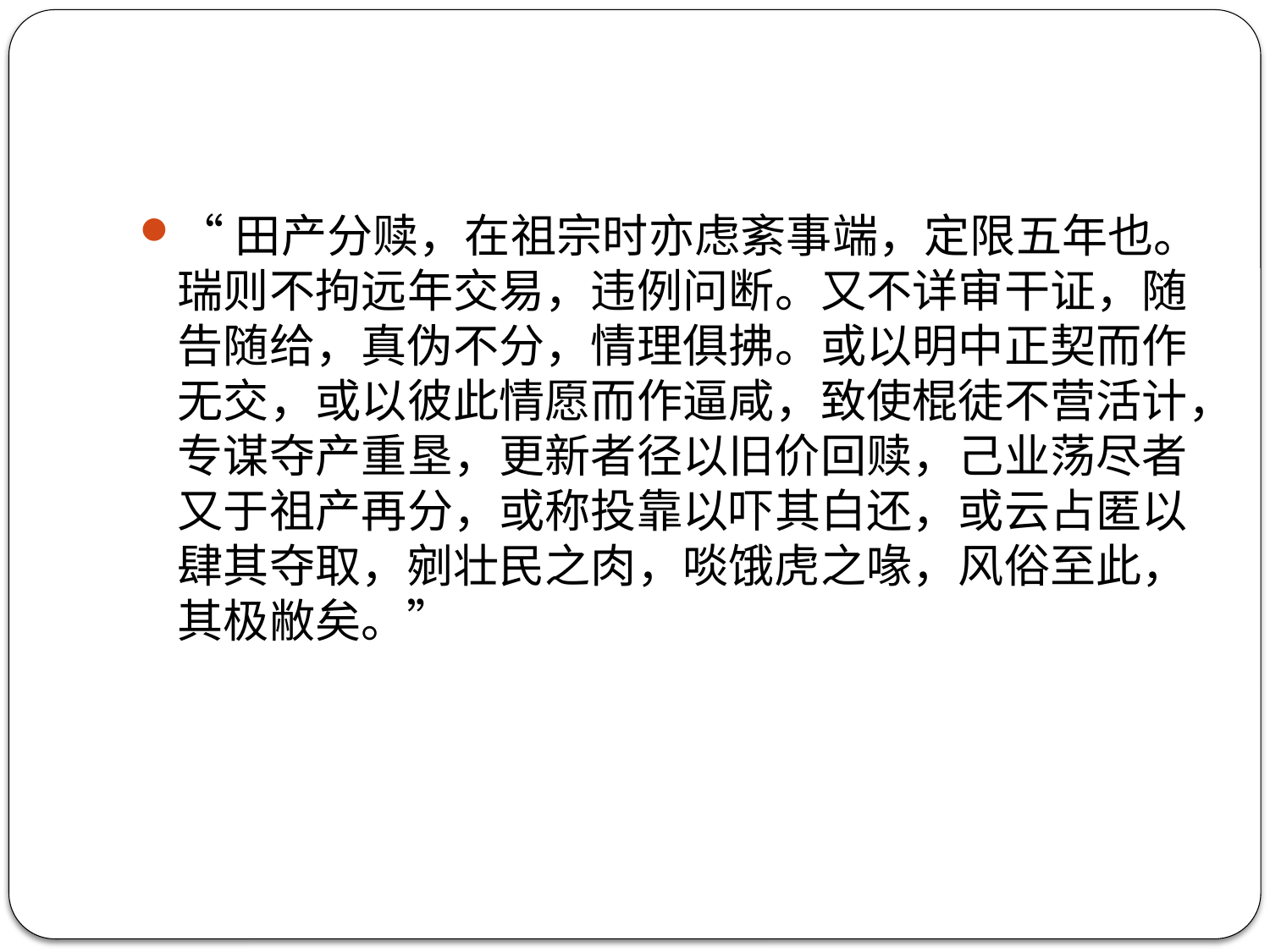

#
“田产分赎，在祖宗时亦虑紊事端，定限五年也。瑞则不拘远年交易，违例问断。又不详审干证，随告随给，真伪不分，情理俱拂。或以明中正契而作无交，或以彼此情愿而作逼咸，致使棍徒不营活计，专谋夺产重垦，更新者径以旧价回赎，己业荡尽者又于祖产再分，或称投靠以吓其白还，或云占匿以肆其夺取，剜壮民之肉，啖饿虎之喙，风俗至此，其极敝矣。”